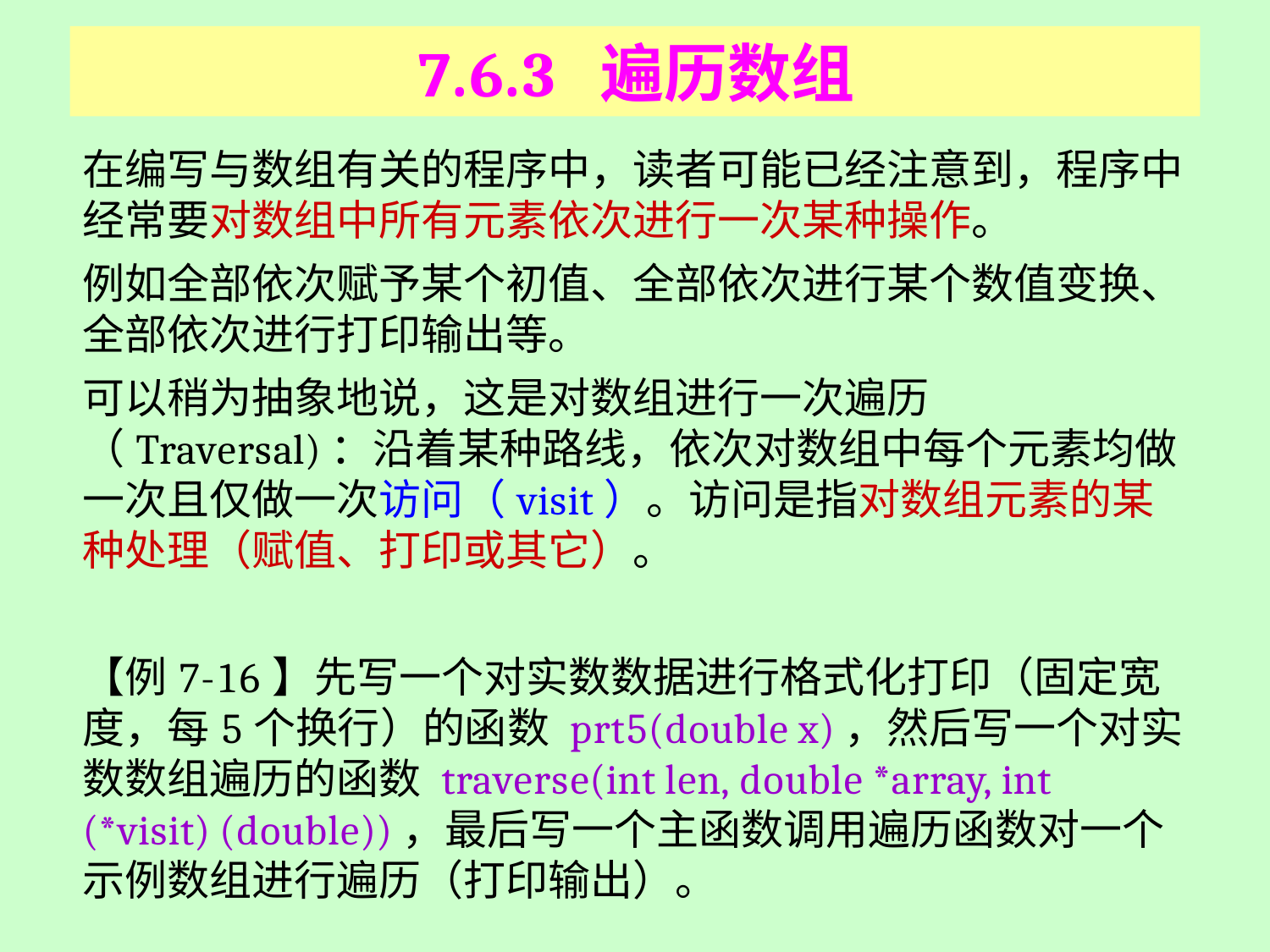

7.6.3  遍历数组
在编写与数组有关的程序中，读者可能已经注意到，程序中经常要对数组中所有元素依次进行一次某种操作。
例如全部依次赋予某个初值、全部依次进行某个数值变换、全部依次进行打印输出等。
可以稍为抽象地说，这是对数组进行一次遍历（Traversal)：沿着某种路线，依次对数组中每个元素均做一次且仅做一次访问（visit）。访问是指对数组元素的某种处理（赋值、打印或其它）。

【例7-16】先写一个对实数数据进行格式化打印（固定宽度，每5个换行）的函数 prt5(double x)，然后写一个对实数数组遍历的函数 traverse(int len, double *array, int (*visit) (double))，最后写一个主函数调用遍历函数对一个示例数组进行遍历（打印输出）。